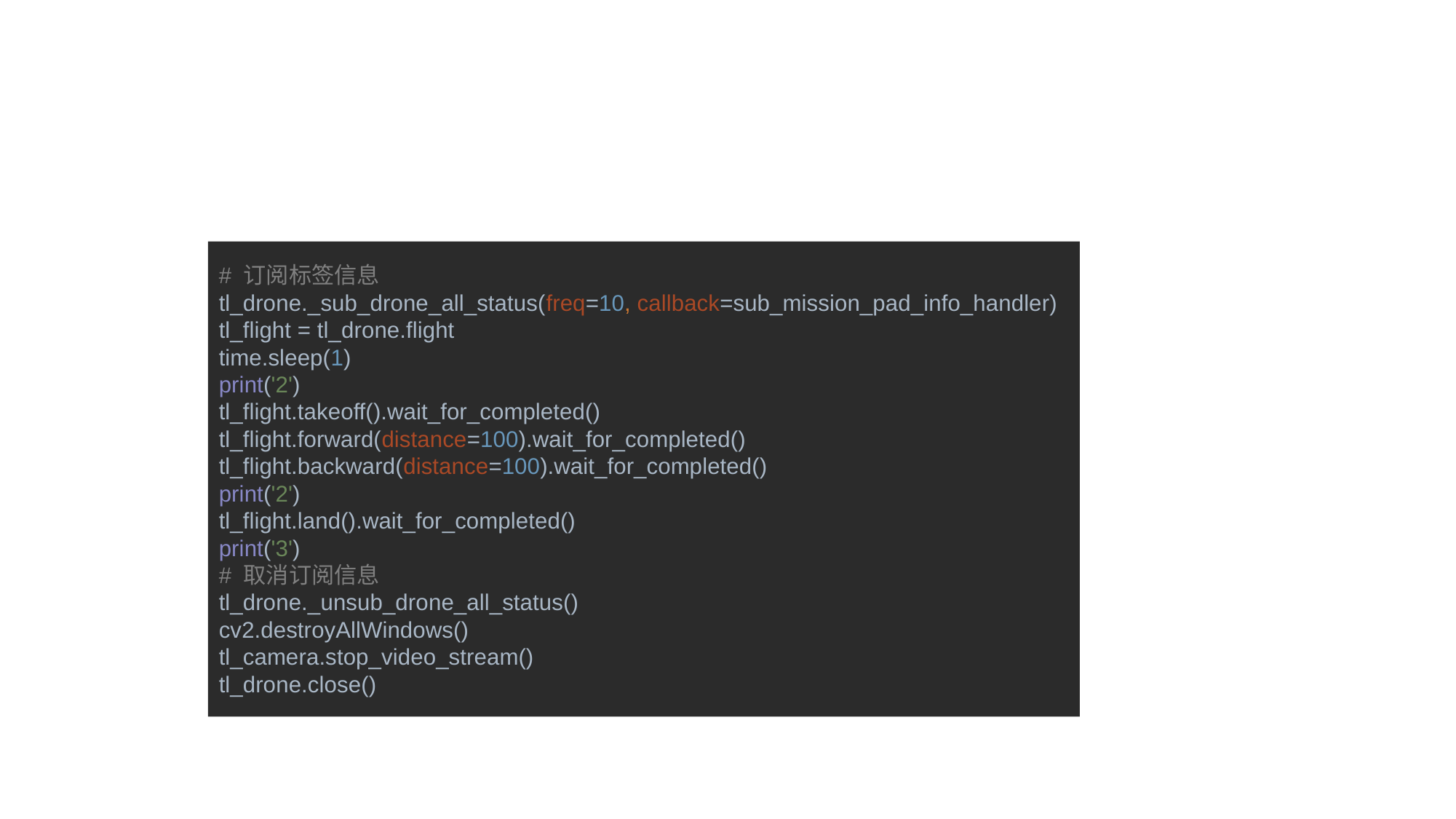

#
# 订阅标签信息 tl_drone._sub_drone_all_status(freq=10, callback=sub_mission_pad_info_handler) tl_flight = tl_drone.flight time.sleep(1) print('2') tl_flight.takeoff().wait_for_completed() tl_flight.forward(distance=100).wait_for_completed() tl_flight.backward(distance=100).wait_for_completed() print('2') tl_flight.land().wait_for_completed() print('3') # 取消订阅信息 tl_drone._unsub_drone_all_status() cv2.destroyAllWindows() tl_camera.stop_video_stream() tl_drone.close()